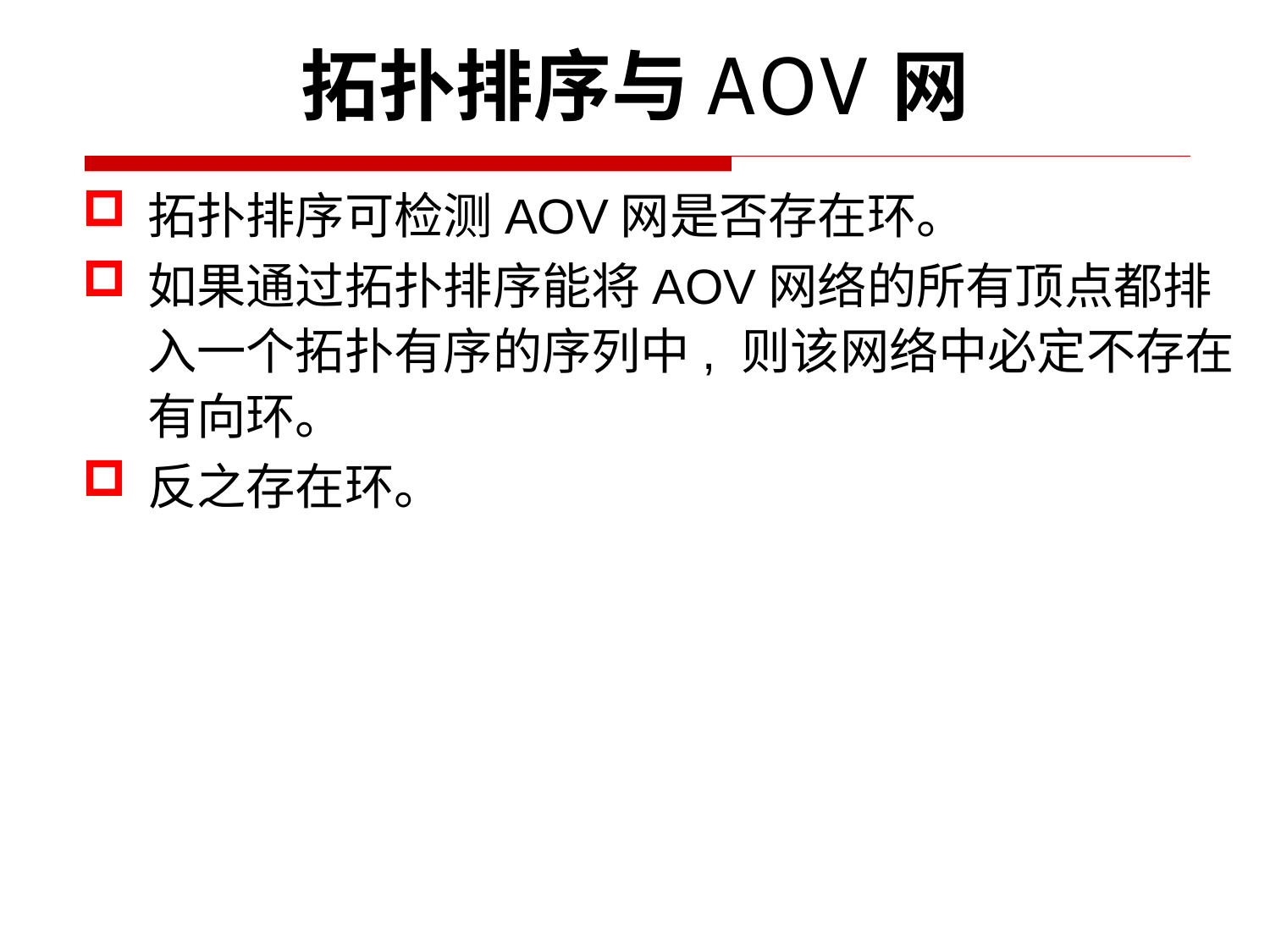

# 拓扑排序与AOV网
拓扑排序可检测AOV网是否存在环。
如果通过拓扑排序能将AOV网络的所有顶点都排入一个拓扑有序的序列中, 则该网络中必定不存在有向环。
反之存在环。